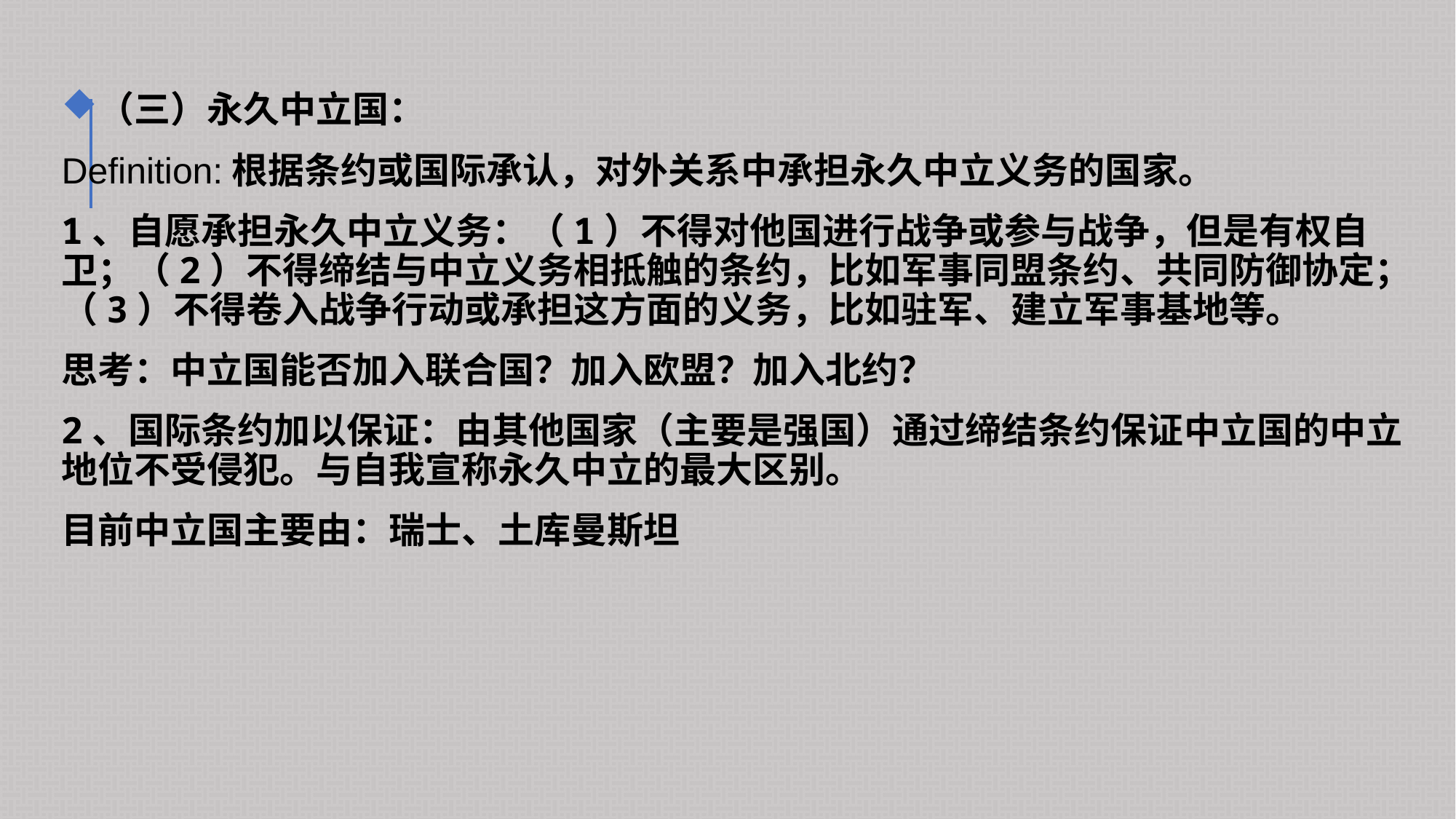

（三）永久中立国：
Definition:根据条约或国际承认，对外关系中承担永久中立义务的国家。
1、自愿承担永久中立义务：（1）不得对他国进行战争或参与战争，但是有权自卫；（2）不得缔结与中立义务相抵触的条约，比如军事同盟条约、共同防御协定；（3）不得卷入战争行动或承担这方面的义务，比如驻军、建立军事基地等。
思考：中立国能否加入联合国？加入欧盟？加入北约？
2、国际条约加以保证：由其他国家（主要是强国）通过缔结条约保证中立国的中立地位不受侵犯。与自我宣称永久中立的最大区别。
目前中立国主要由：瑞士、土库曼斯坦